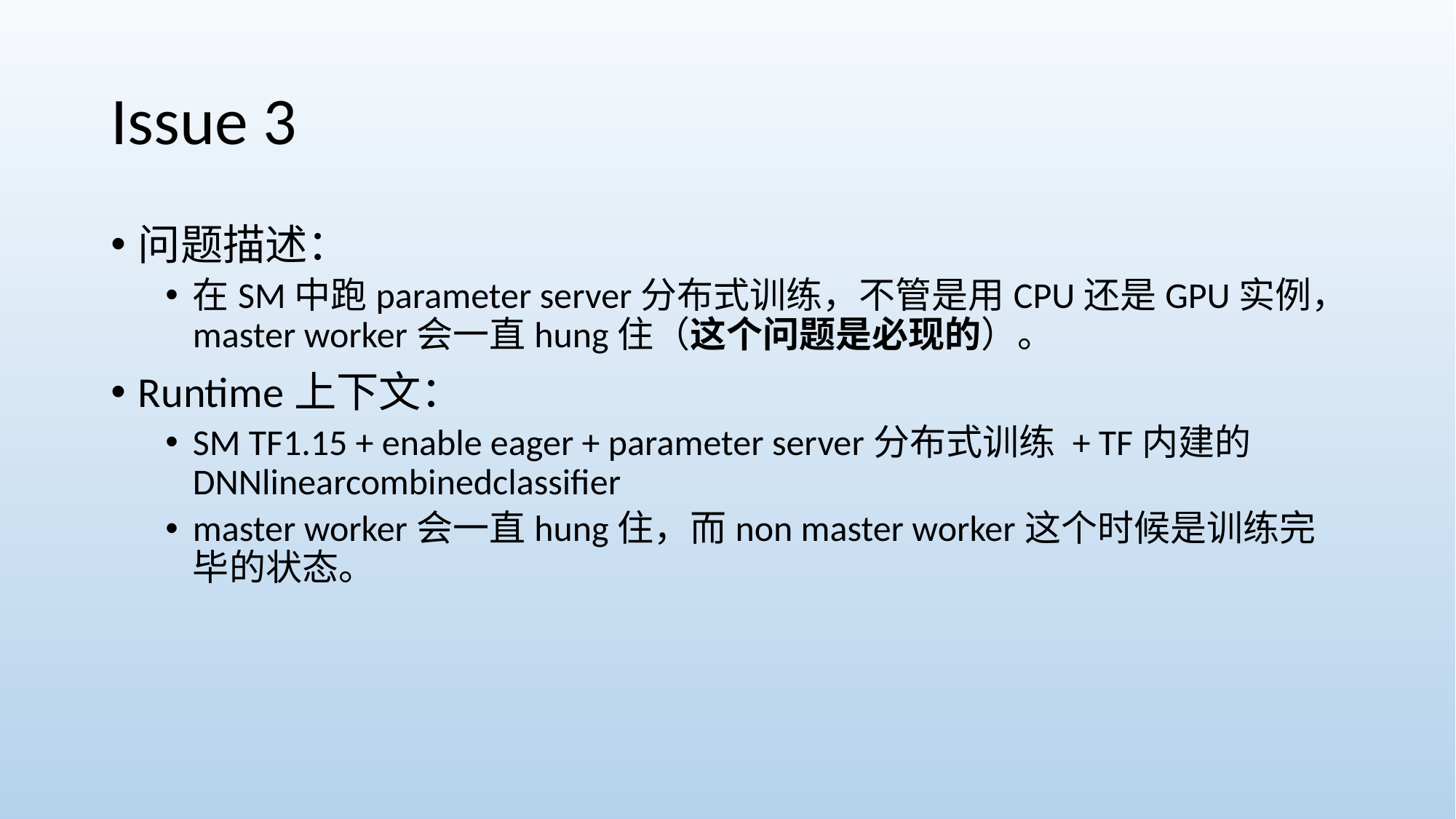

# Issue 3
问题描述：
在SM中跑parameter server分布式训练，不管是用CPU还是GPU实例，master worker会一直hung住（这个问题是必现的）。
Runtime上下文：
SM TF1.15 + enable eager + parameter server分布式训练 + TF内建的DNNlinearcombinedclassifier
master worker会一直hung住，而non master worker这个时候是训练完毕的状态。